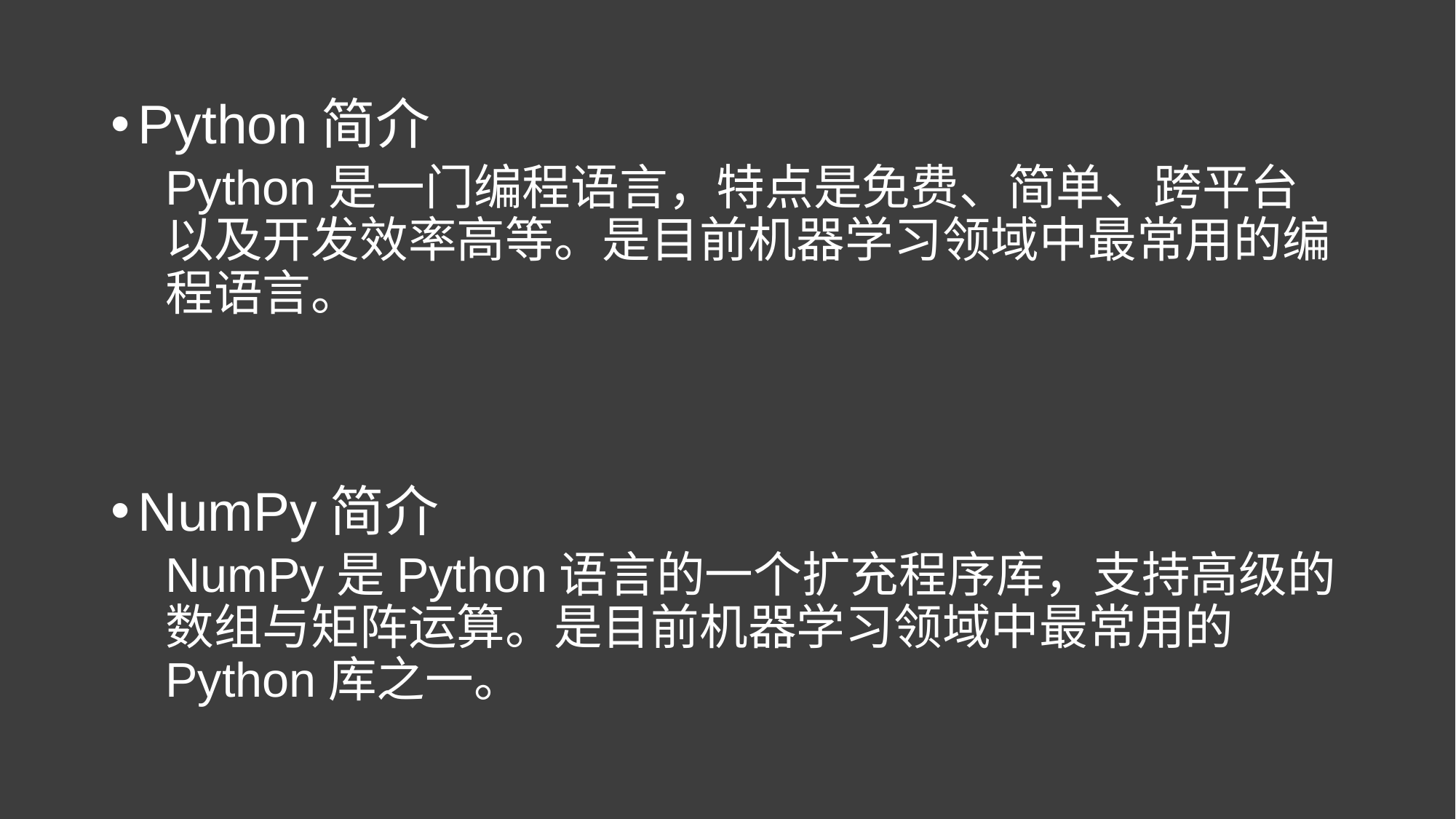

Python简介
Python是一门编程语言，特点是免费、简单、跨平台以及开发效率高等。是目前机器学习领域中最常用的编程语言。

NumPy简介
NumPy是Python语言的一个扩充程序库，支持高级的数组与矩阵运算。是目前机器学习领域中最常用的Python库之一。